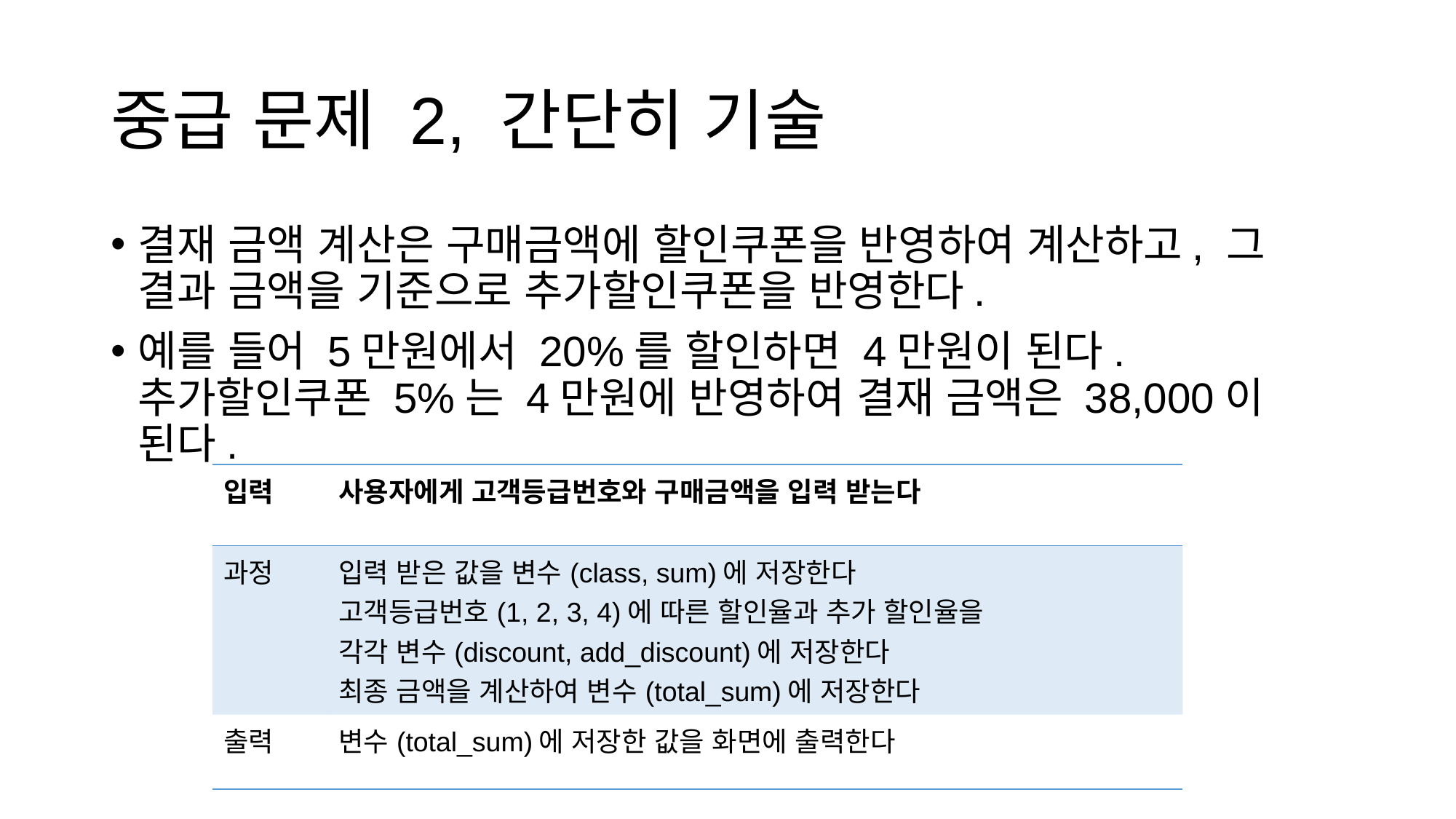

# 중급 문제 2, 간단히 기술
결재 금액 계산은 구매금액에 할인쿠폰을 반영하여 계산하고, 그 결과 금액을 기준으로 추가할인쿠폰을 반영한다.
예를 들어 5만원에서 20%를 할인하면 4만원이 된다. 추가할인쿠폰 5%는 4만원에 반영하여 결재 금액은 38,000이 된다.
| 입력 | 사용자에게 고객등급번호와 구매금액을 입력 받는다 |
| --- | --- |
| 과정 | 입력 받은 값을 변수(class, sum)에 저장한다 고객등급번호(1, 2, 3, 4)에 따른 할인율과 추가 할인율을 각각 변수(discount, add\_discount)에 저장한다 최종 금액을 계산하여 변수(total\_sum)에 저장한다 |
| 출력 | 변수(total\_sum)에 저장한 값을 화면에 출력한다 |